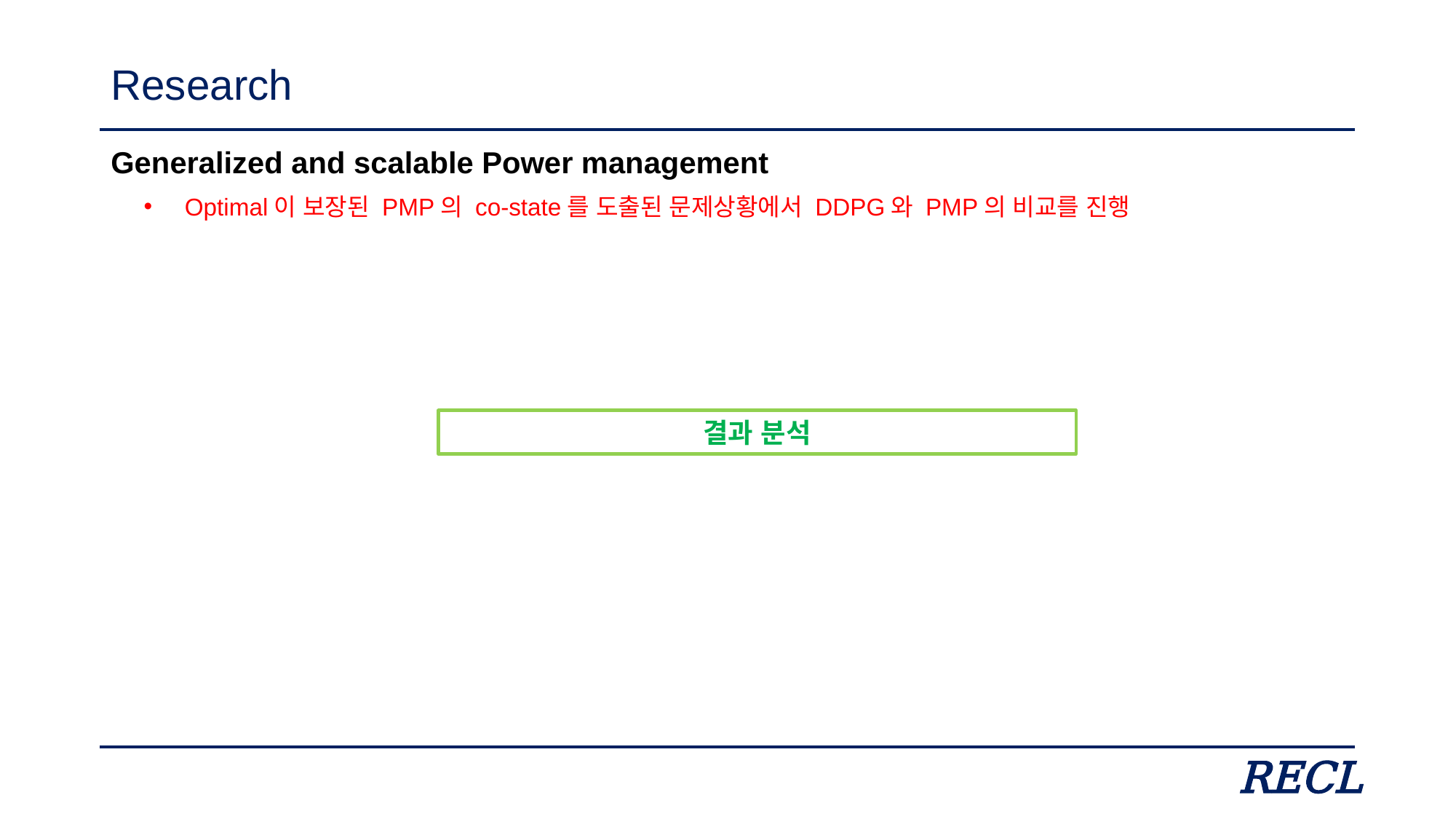

# Research
Generalized and scalable Power management

Optimal이 보장된 PMP의 co-state를 도출된 문제상황에서 DDPG와 PMP의 비교를 진행

결과 분석
RECL